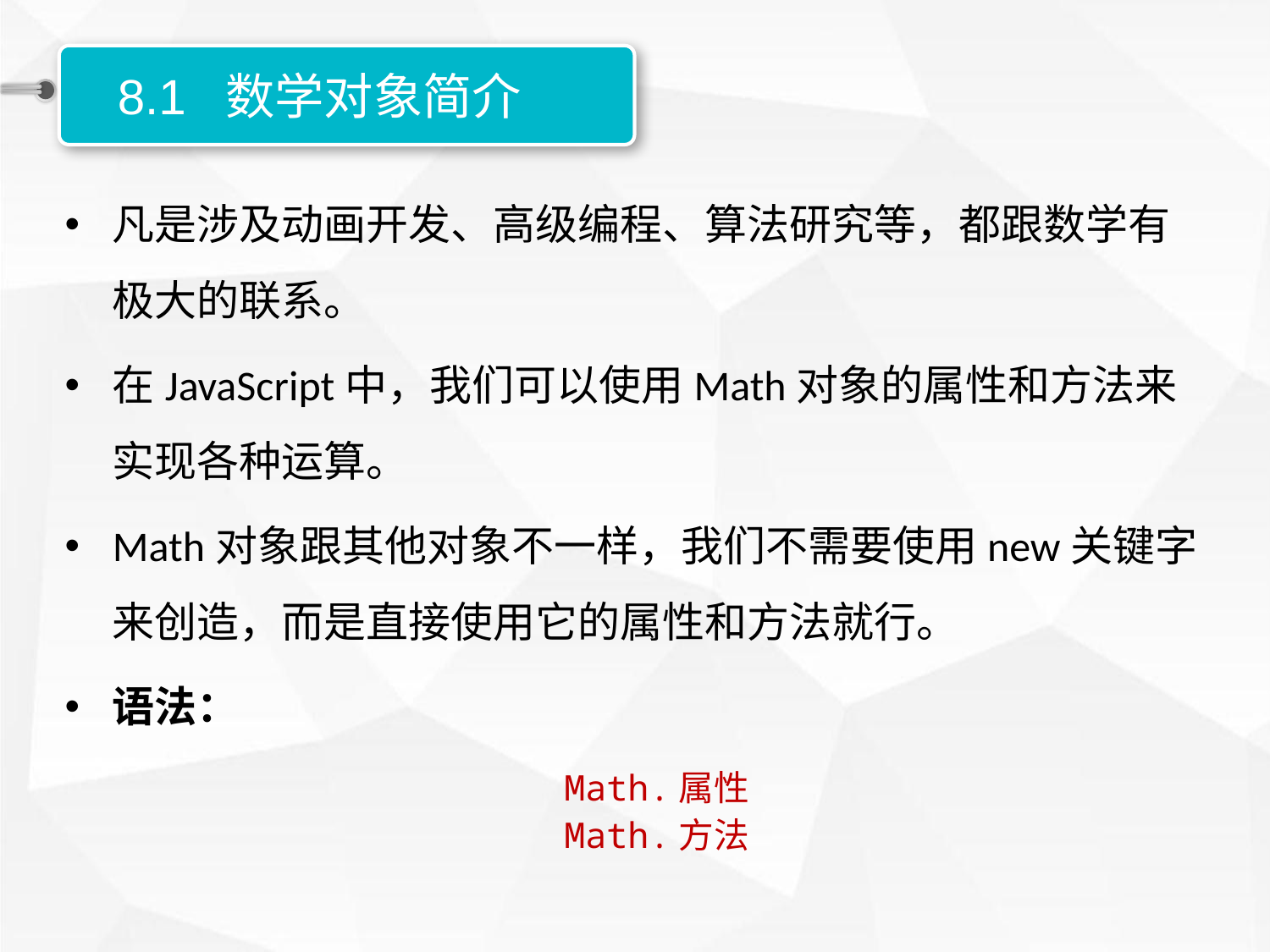

8.1  数学对象简介

凡是涉及动画开发、高级编程、算法研究等，都跟数学有极大的联系。
在JavaScript中，我们可以使用Math对象的属性和方法来实现各种运算。
Math对象跟其他对象不一样，我们不需要使用new关键字来创造，而是直接使用它的属性和方法就行。
语法：
Math.属性
Math.方法